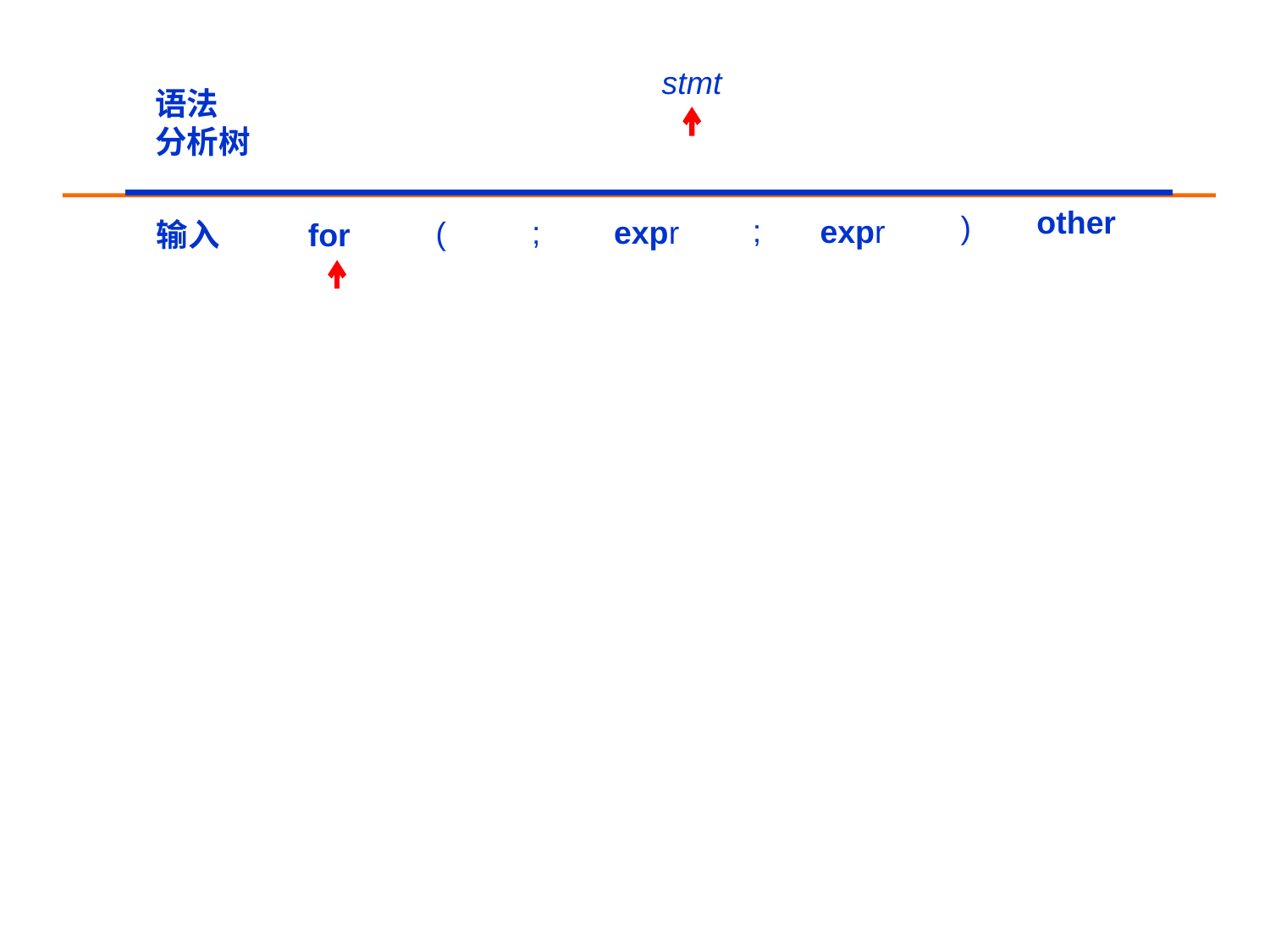

stmt
语法
分析树
other
)
;
expr
;
expr
(
for
输入